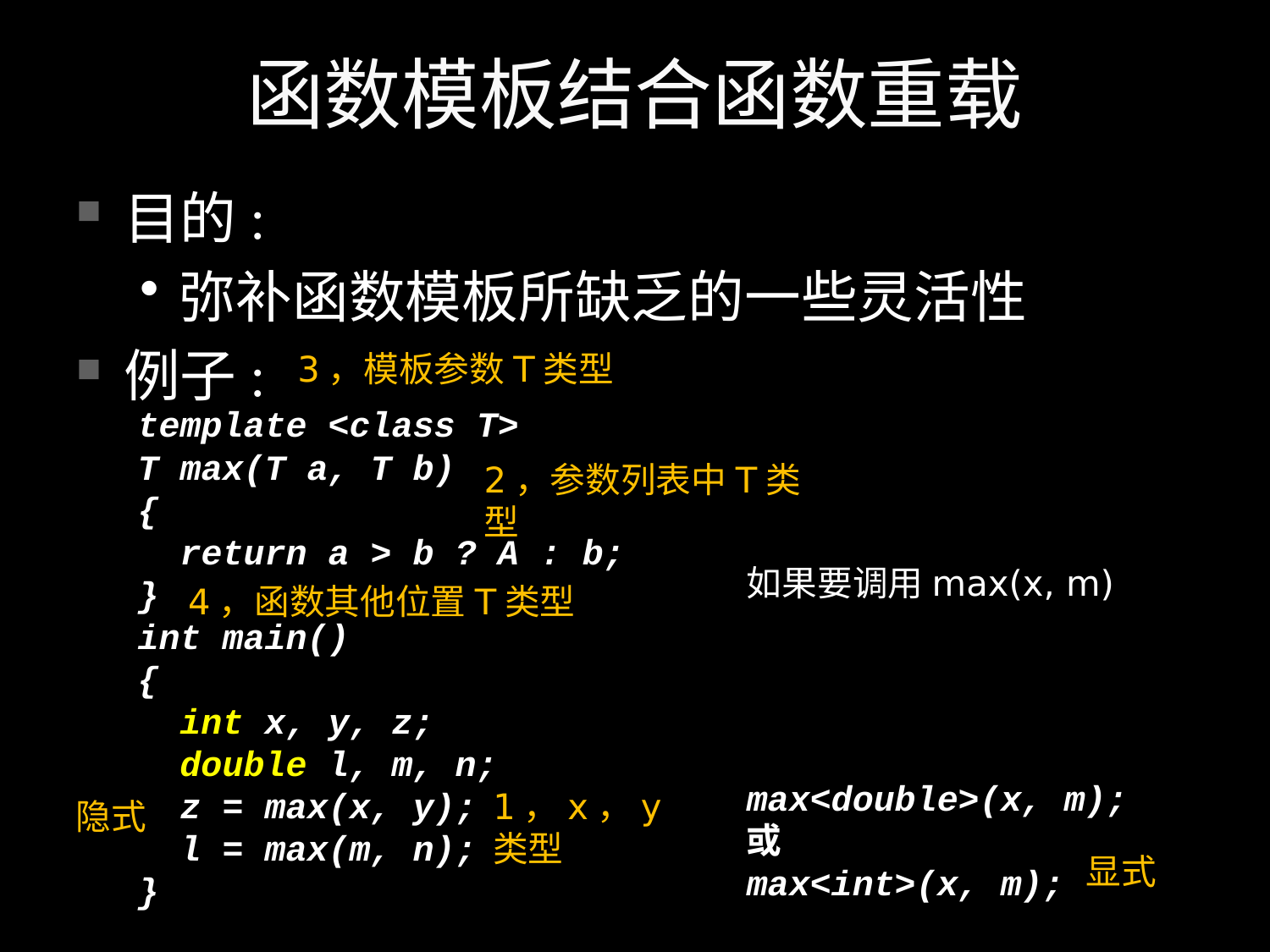

# 函数模板结合函数重载
目的:
弥补函数模板所缺乏的一些灵活性
例子:
3，模板参数T类型
template <class T>
T max(T a, T b)
{
  return a > b ? A : b;
}
int main()
{
  int x, y, z;
  double l, m, n;
  z = max(x, y);
  l = max(m, n);
}
2，参数列表中T类型
如果要调用max(x, m)
4，函数其他位置T类型
max<double>(x, m);
或
max<int>(x, m);
1，x，y类型
隐式
显式